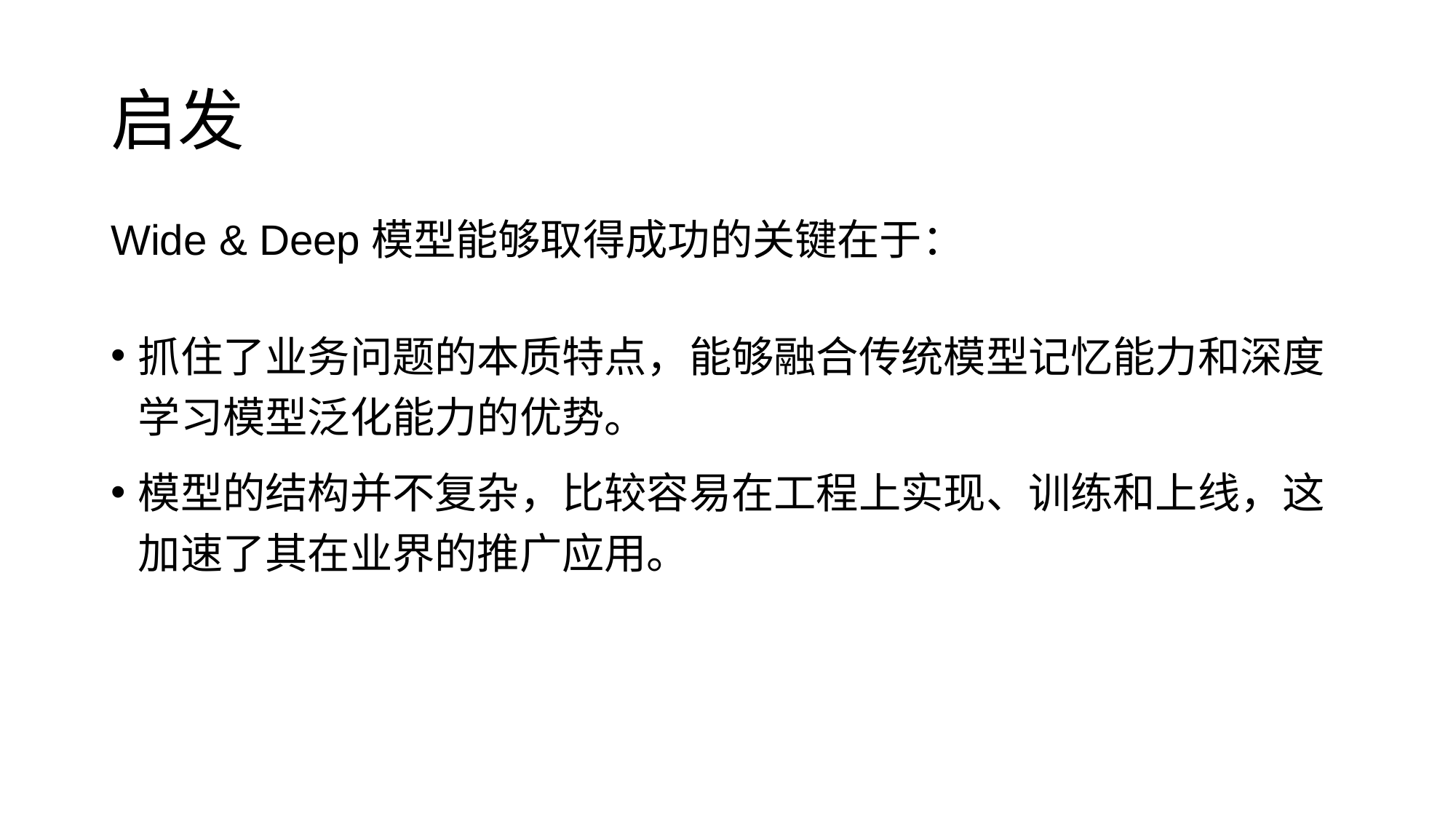

# 启发
Wide & Deep模型能够取得成功的关键在于：

抓住了业务问题的本质特点，能够融合传统模型记忆能力和深度学习模型泛化能力的优势。
模型的结构并不复杂，比较容易在工程上实现、训练和上线，这加速了其在业界的推广应用。